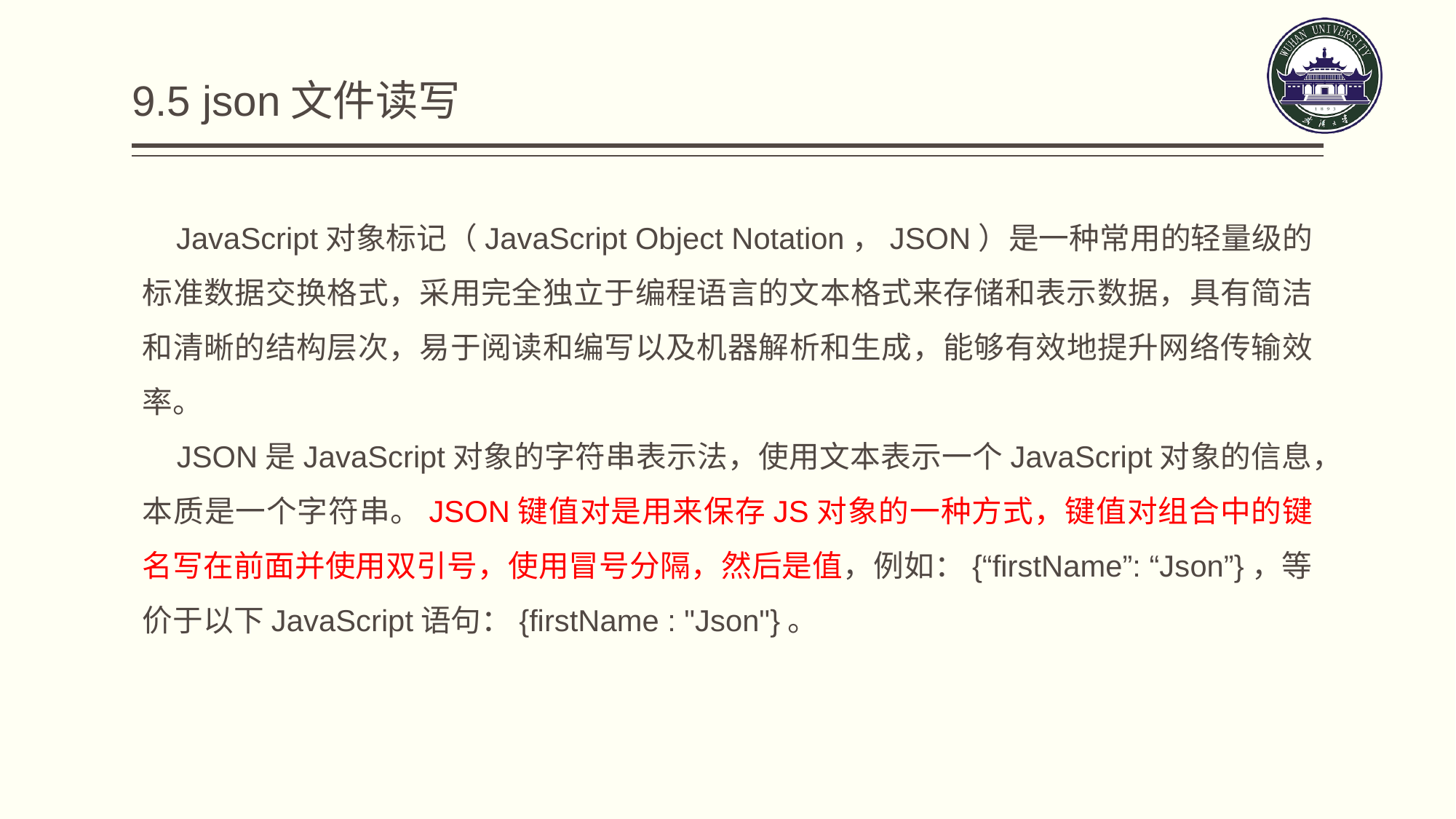

9.5 json文件读写
    JavaScript对象标记（JavaScript Object Notation，JSON）是一种常用的轻量级的标准数据交换格式，采用完全独立于编程语言的文本格式来存储和表示数据，具有简洁和清晰的结构层次，易于阅读和编写以及机器解析和生成，能够有效地提升网络传输效率。
    JSON是JavaScript对象的字符串表示法，使用文本表示一个JavaScript对象的信息，本质是一个字符串。JSON键值对是用来保存JS对象的一种方式，键值对组合中的键名写在前面并使用双引号，使用冒号分隔，然后是值，例如：{“firstName”: “Json”}，等价于以下JavaScript语句：{firstName : "Json"}。